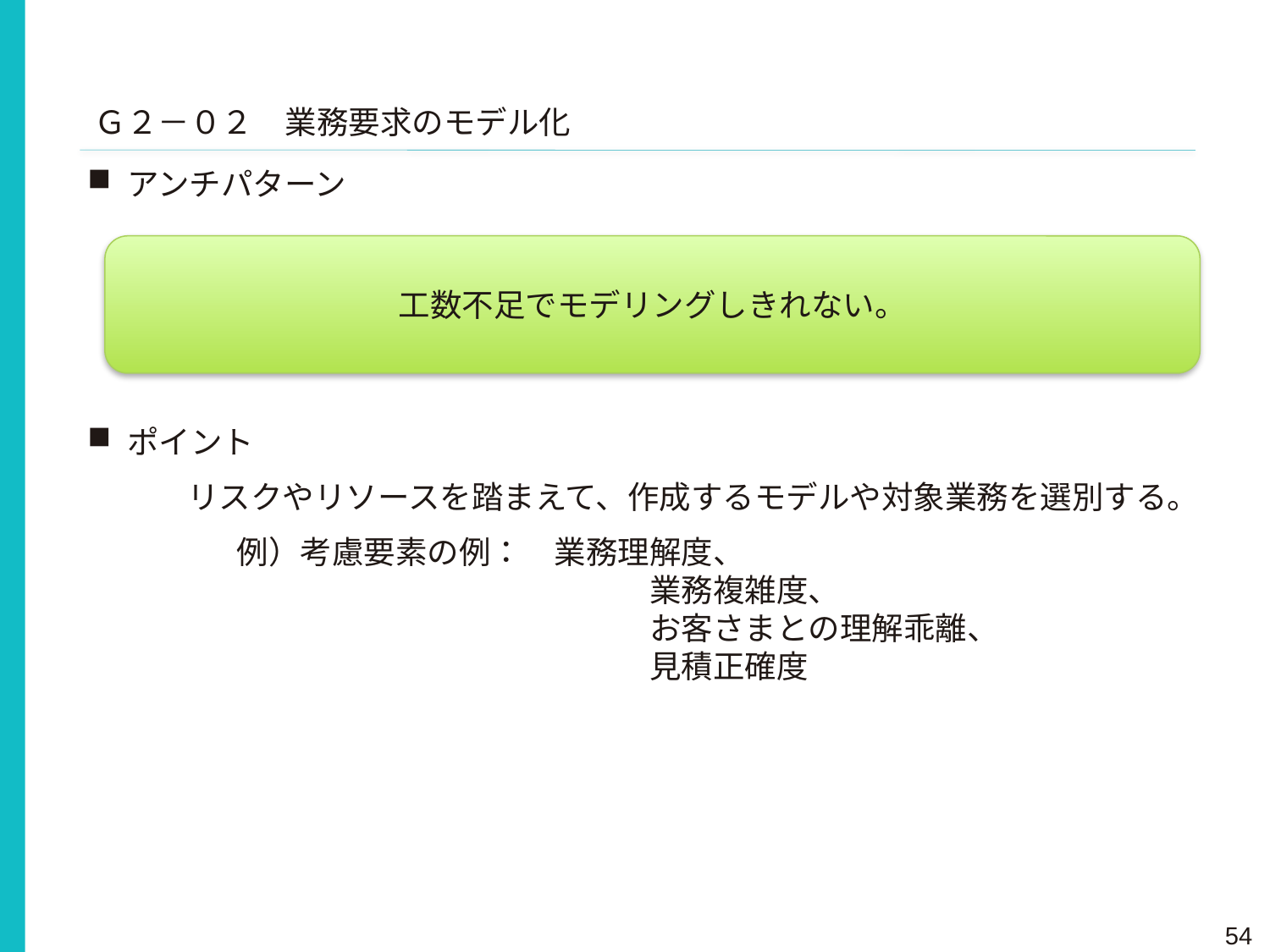

Ｇ２－０２　業務要求のモデル化
アンチパターン
工数不足でモデリングしきれない。
ポイント

リスクやリソースを踏まえて、作成するモデルや対象業務を選別する。

例）考慮要素の例：　業務理解度、
　　　　　　　　　　　　　業務複雑度、
　　　　　　　　　　　　　お客さまとの理解乖離、
　　　　　　　　　　　　　見積正確度

54